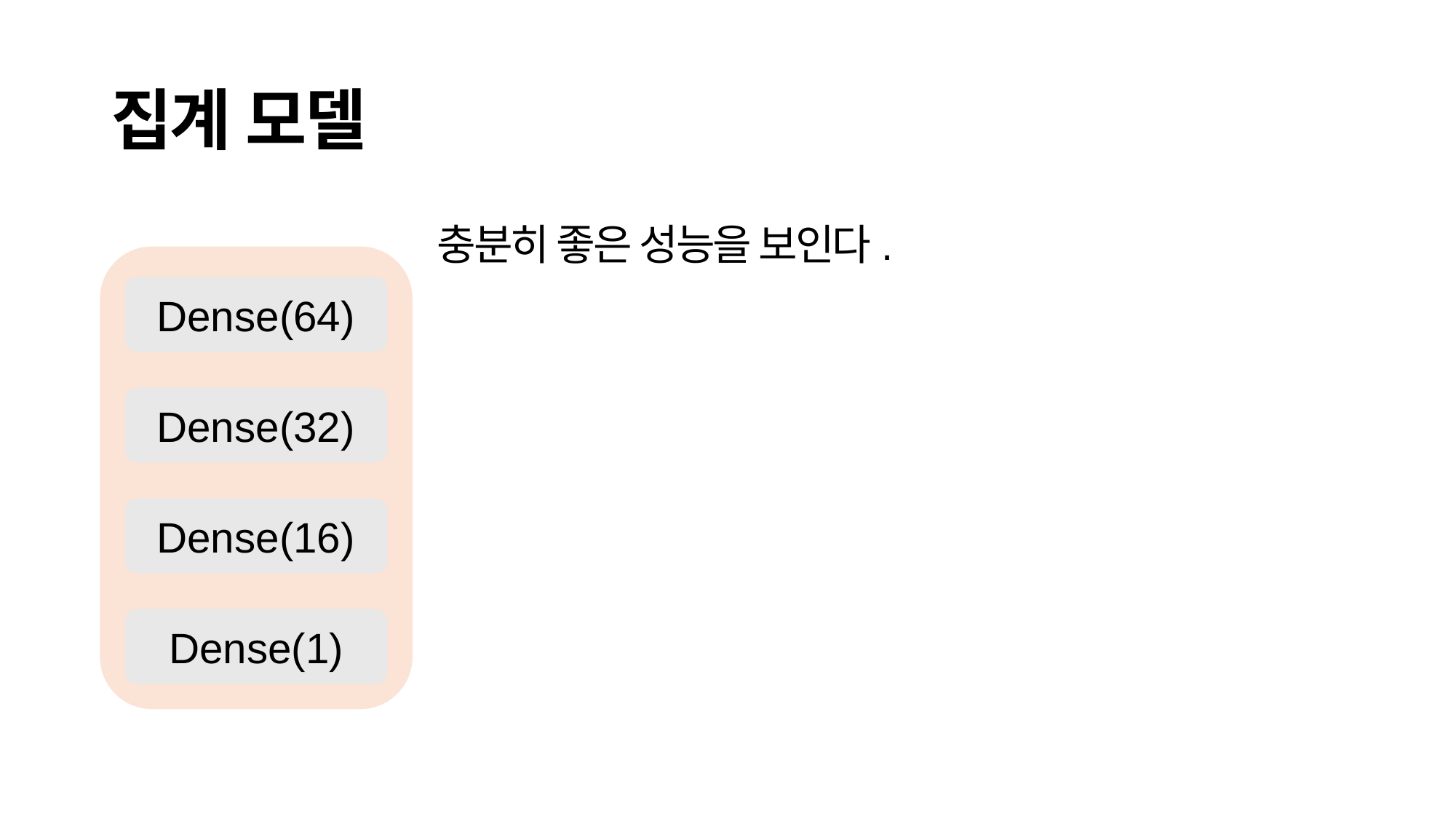

# 집계 모델
충분히 좋은 성능을 보인다.

Dense(64)
Dense(32)
Dense(16)
Dense(1)